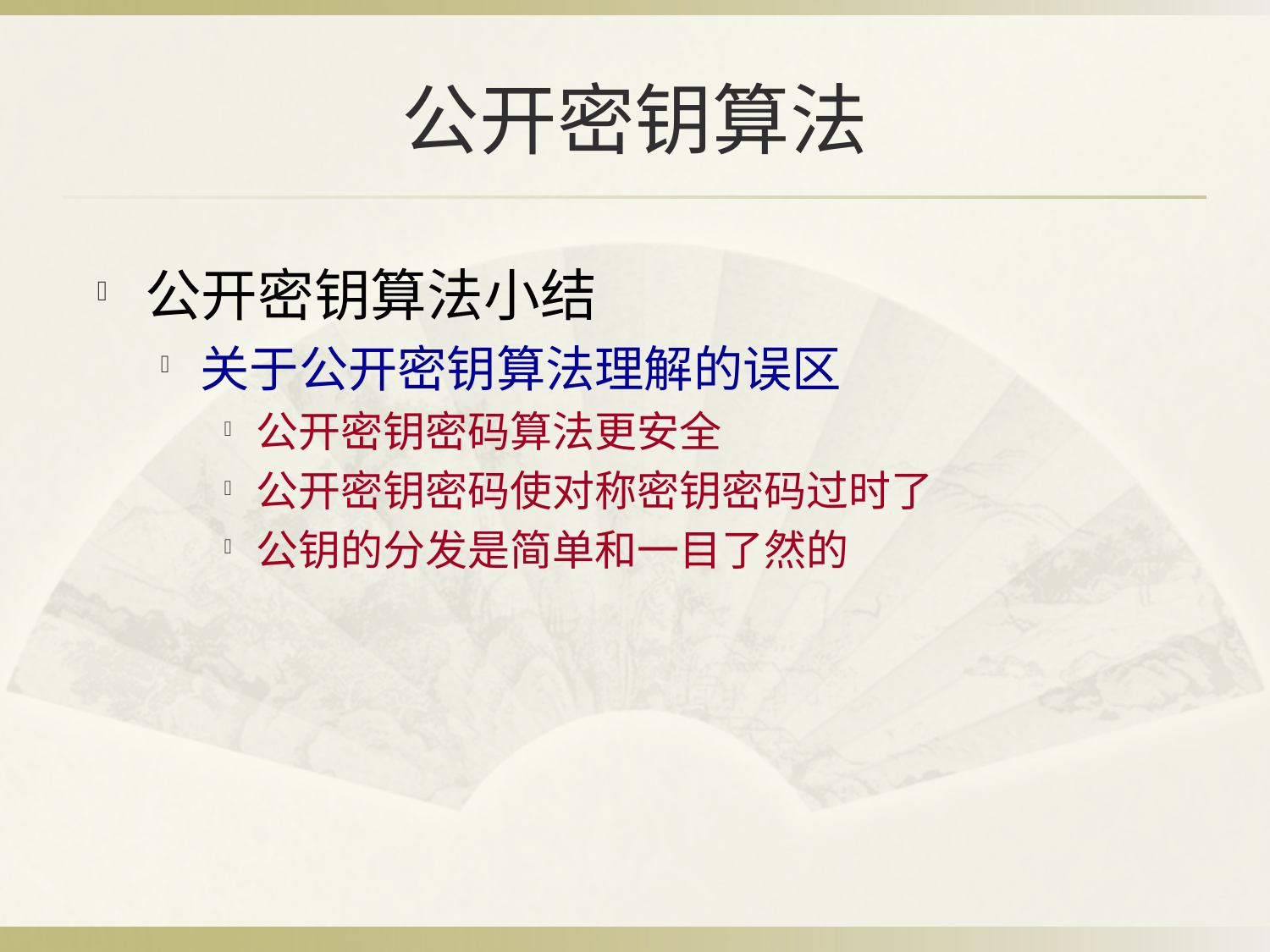

# 公开密钥算法
公开密钥算法小结
关于公开密钥算法理解的误区
公开密钥密码算法更安全
公开密钥密码使对称密钥密码过时了
公钥的分发是简单和一目了然的